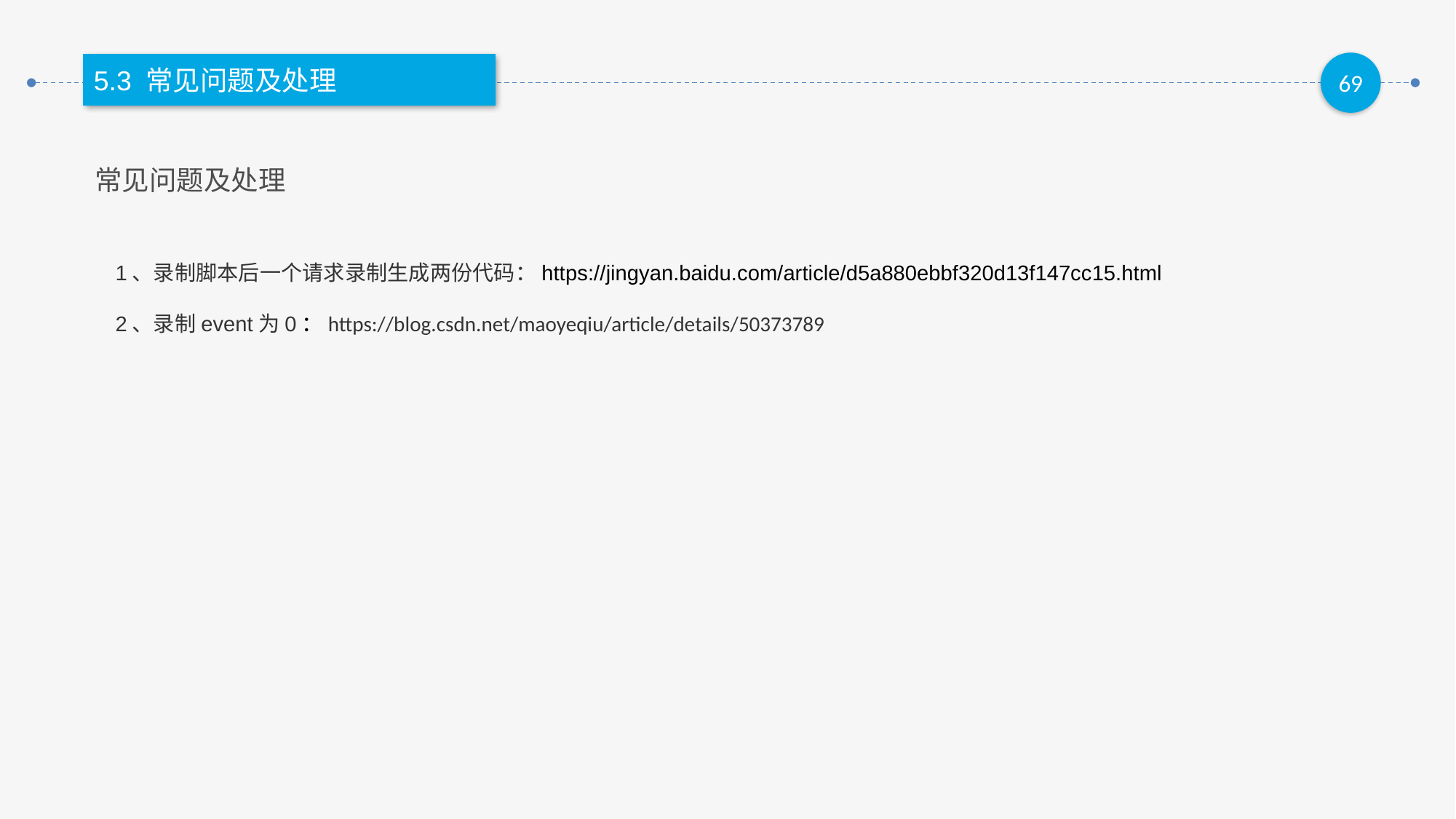

5.3 常见问题及处理
常见问题及处理
1、录制脚本后一个请求录制生成两份代码：https://jingyan.baidu.com/article/d5a880ebbf320d13f147cc15.html
2、录制event为0：https://blog.csdn.net/maoyeqiu/article/details/50373789